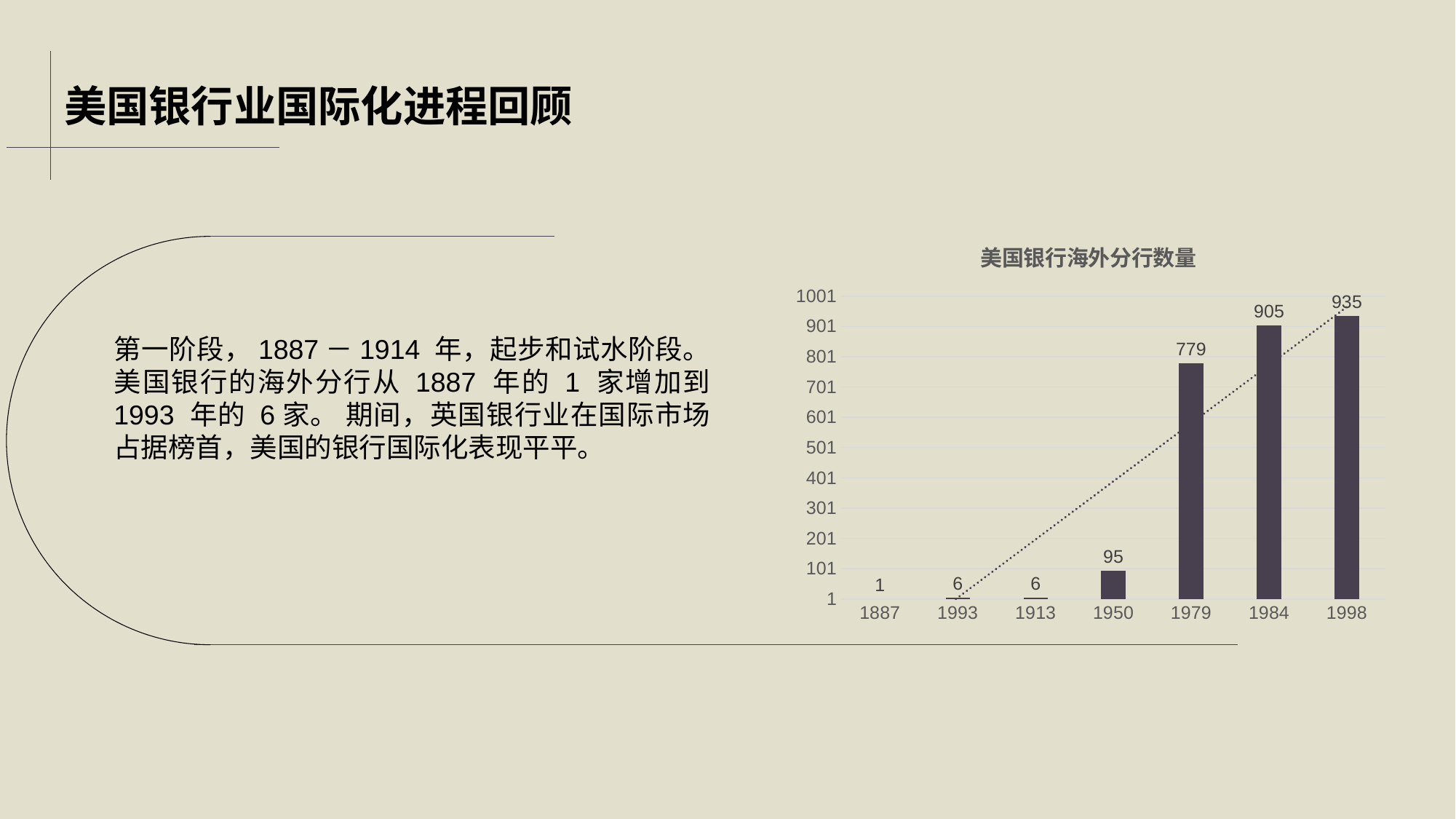

美国银行业国际化进程回顾

### Chart: 美国银行海外分行数量

| Category | 海外分行数量 |
|---|---|
| 1887 | 1.0 |
| 1993 | 6.0 |
| 1913 | 6.0 |
| 1950 | 95.0 |
| 1979 | 779.0 |
| 1984 | 905.0 |
| 1998 | 935.0 |
第一阶段，1887－1914 年，起步和试水阶段。 美国银行的海外分行从 1887 年的 1 家增加到 1993 年的 6家。 期间，英国银行业在国际市场占据榜首，美国的银行国际化表现平平。